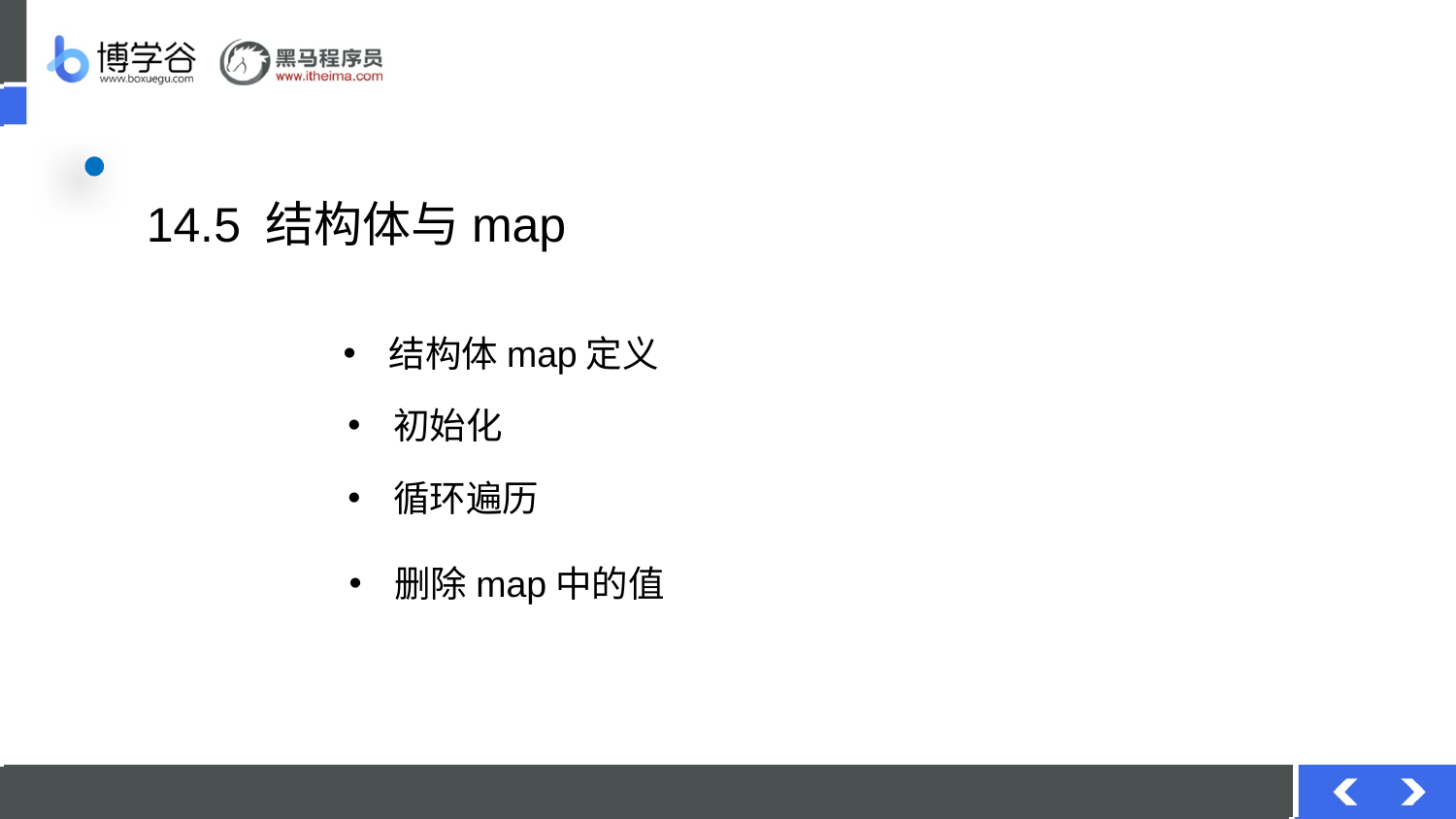

# 14.5 结构体与map
结构体map定义
初始化
循环遍历
删除map中的值